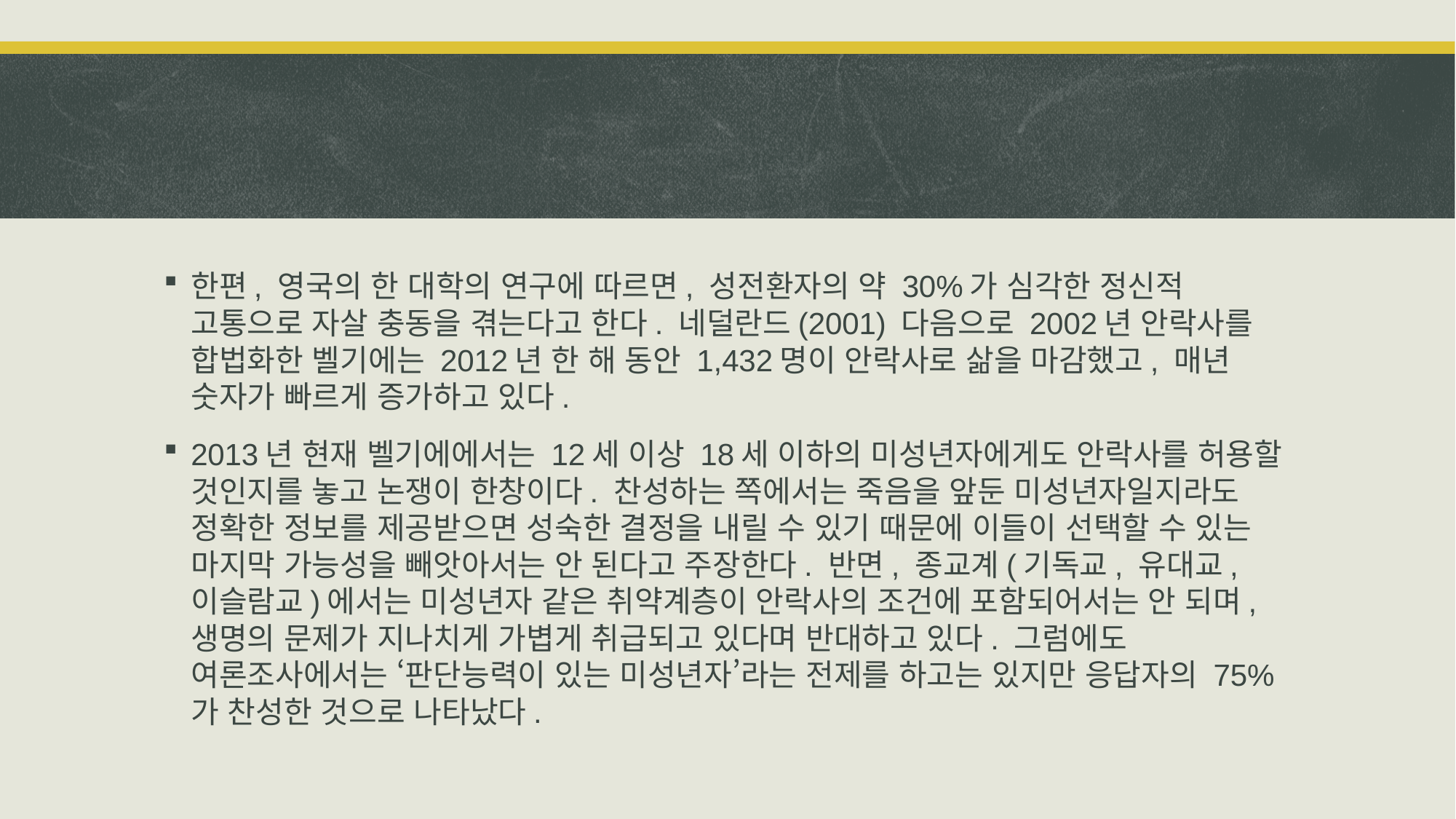

#
한편, 영국의 한 대학의 연구에 따르면, 성전환자의 약 30%가 심각한 정신적 고통으로 자살 충동을 겪는다고 한다. 네덜란드(2001) 다음으로 2002년 안락사를 합법화한 벨기에는 2012년 한 해 동안 1,432명이 안락사로 삶을 마감했고, 매년 숫자가 빠르게 증가하고 있다.
2013년 현재 벨기에에서는 12세 이상 18세 이하의 미성년자에게도 안락사를 허용할 것인지를 놓고 논쟁이 한창이다. 찬성하는 쪽에서는 죽음을 앞둔 미성년자일지라도 정확한 정보를 제공받으면 성숙한 결정을 내릴 수 있기 때문에 이들이 선택할 수 있는 마지막 가능성을 빼앗아서는 안 된다고 주장한다. 반면, 종교계(기독교, 유대교, 이슬람교)에서는 미성년자 같은 취약계층이 안락사의 조건에 포함되어서는 안 되며, 생명의 문제가 지나치게 가볍게 취급되고 있다며 반대하고 있다. 그럼에도 여론조사에서는 ‘판단능력이 있는 미성년자’라는 전제를 하고는 있지만 응답자의 75%가 찬성한 것으로 나타났다.